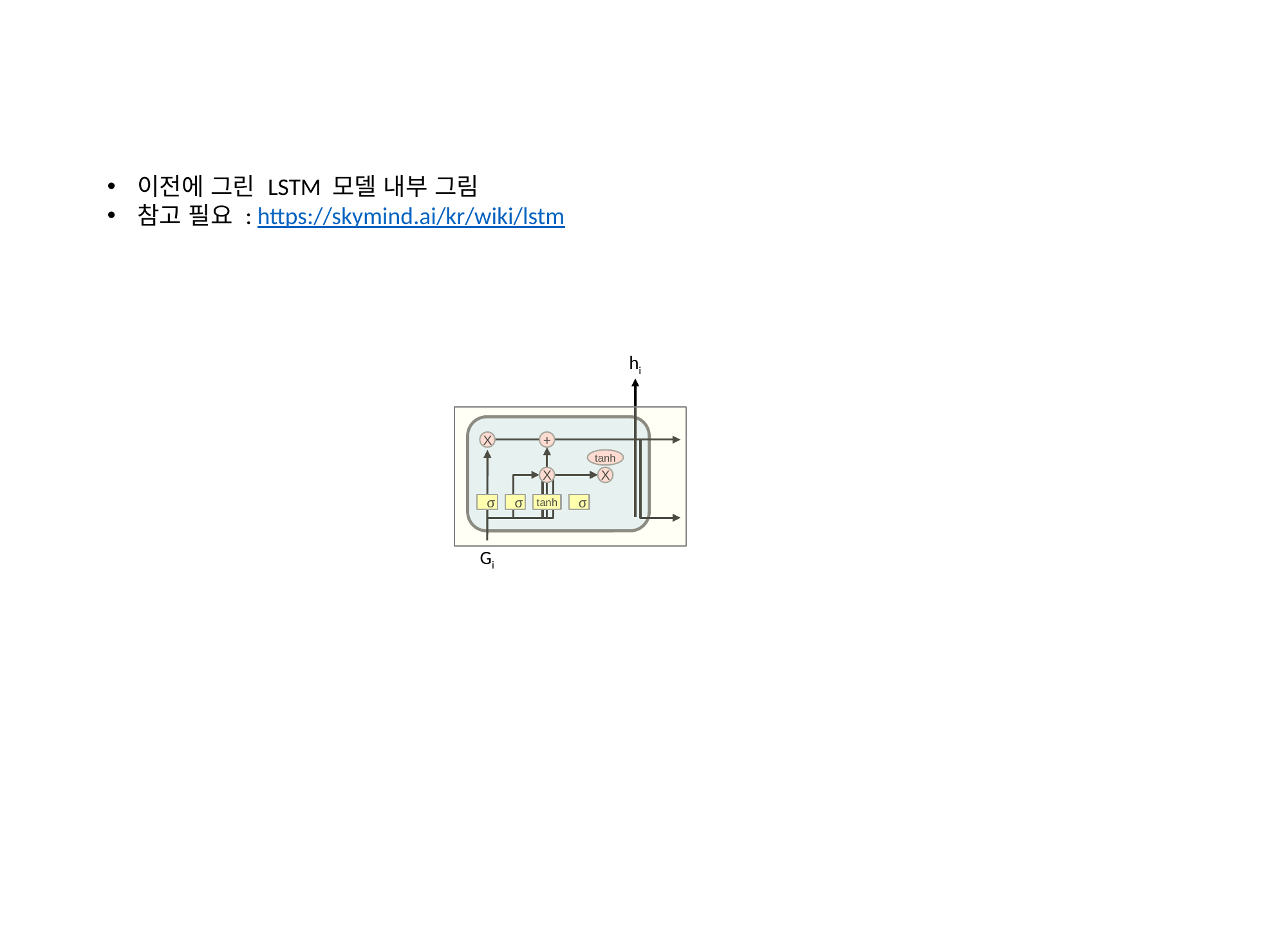

이전에 그린 LSTM 모델 내부 그림
참고 필요 : https://skymind.ai/kr/wiki/lstm

hi

X
+
tanh
X
X
σ
σ
tanh
σ
Gi